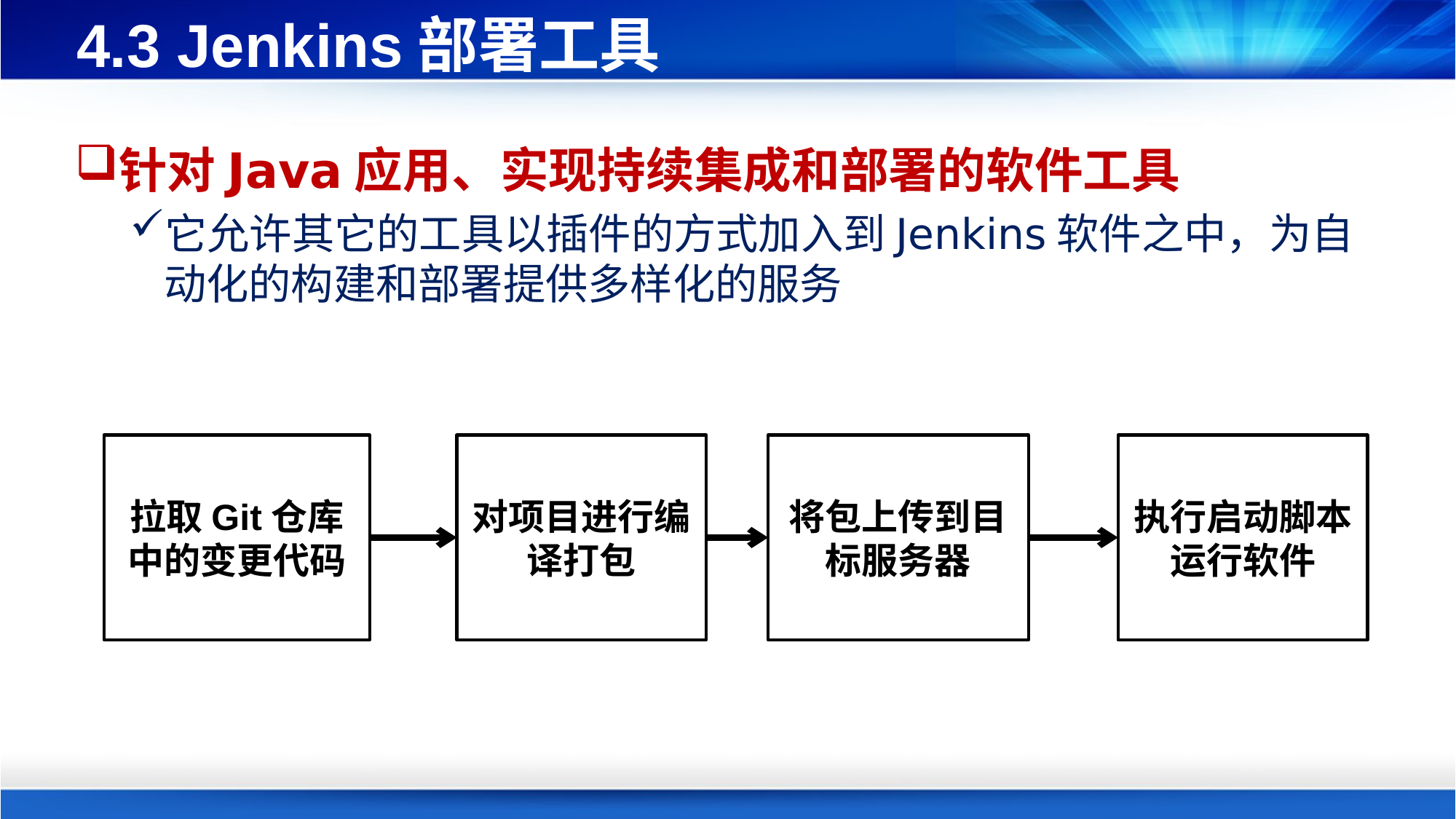

# 4.3 Jenkins部署工具
针对Java应用、实现持续集成和部署的软件工具
它允许其它的工具以插件的方式加入到Jenkins软件之中，为自动化的构建和部署提供多样化的服务

拉取Git仓库中的变更代码
对项目进行编译打包
将包上传到目标服务器
执行启动脚本运行软件